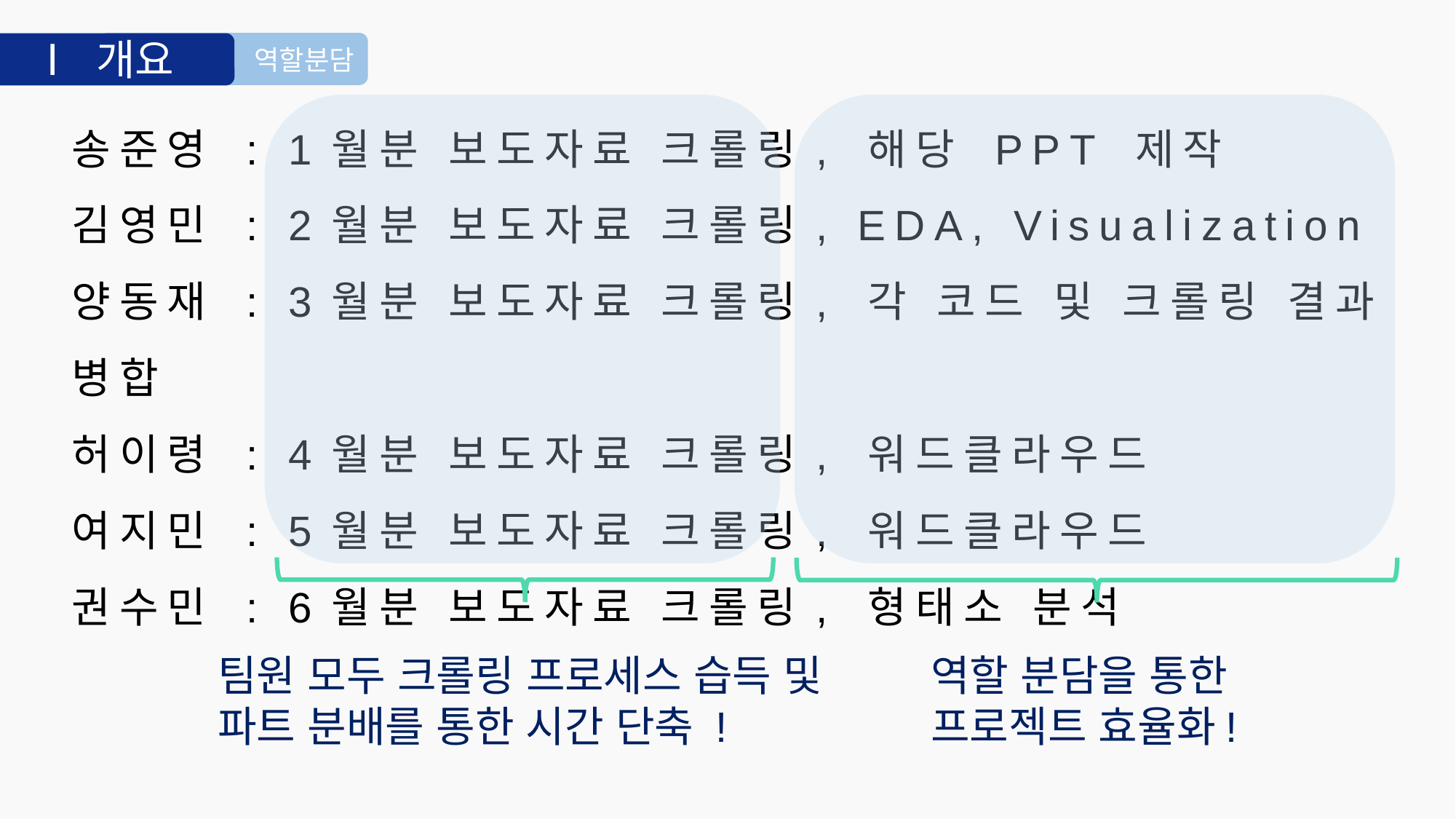

# Ⅰ 개요
역할분담

송준영 : 1월분 보도자료 크롤링, 해당 PPT 제작
김영민 : 2월분 보도자료 크롤링, EDA, Visualization
양동재 : 3월분 보도자료 크롤링, 각 코드 및 크롤링 결과 병합
허이령 : 4월분 보도자료 크롤링, 워드클라우드
여지민 : 5월분 보도자료 크롤링, 워드클라우드
권수민 : 6월분 보도자료 크롤링, 형태소 분석

팀원 모두 크롤링 프로세스 습득 및 파트 분배를 통한 시간 단축 !
역할 분담을 통한
프로젝트 효율화!